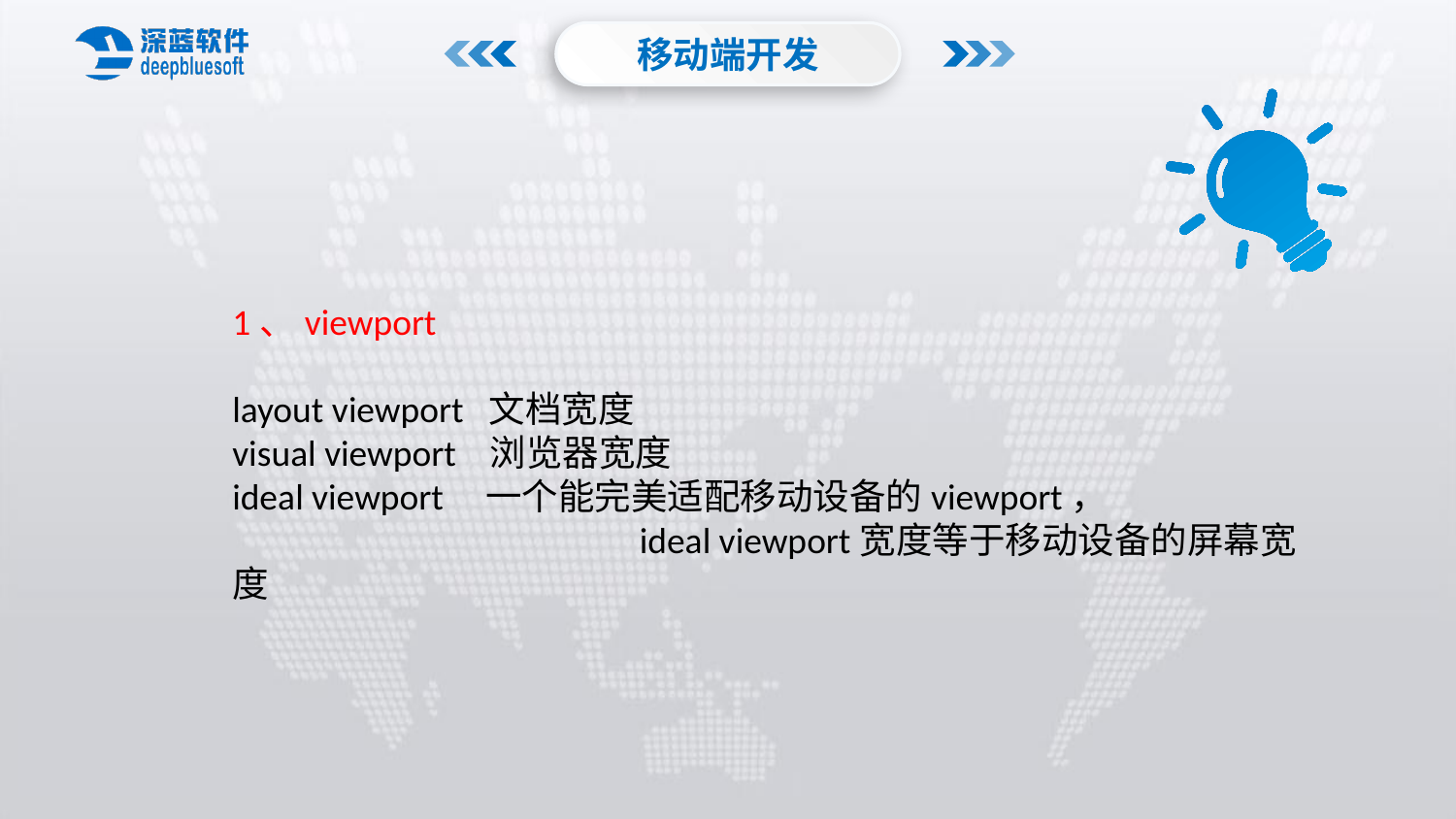

移动端开发

1、viewport

layout viewport  文档宽度
visual viewport   浏览器宽度
ideal viewport    一个能完美适配移动设备的viewport，			             ideal viewport宽度等于移动设备的屏幕宽度